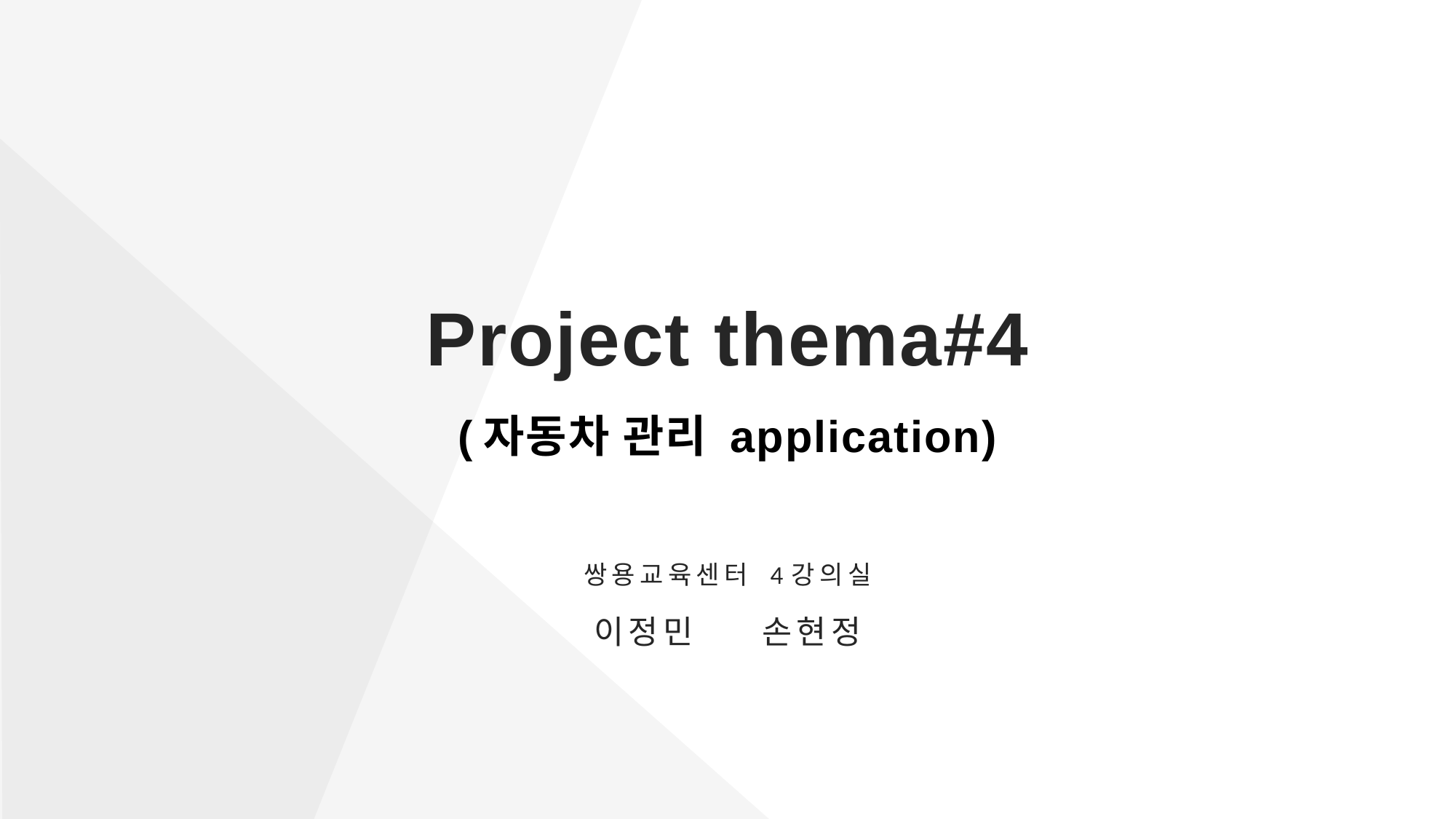

Project thema#4
(자동차 관리 application)
FREE PPT TEMPLDELIGHT.
쌍용교육센터 4강의실
이정민 	손현정